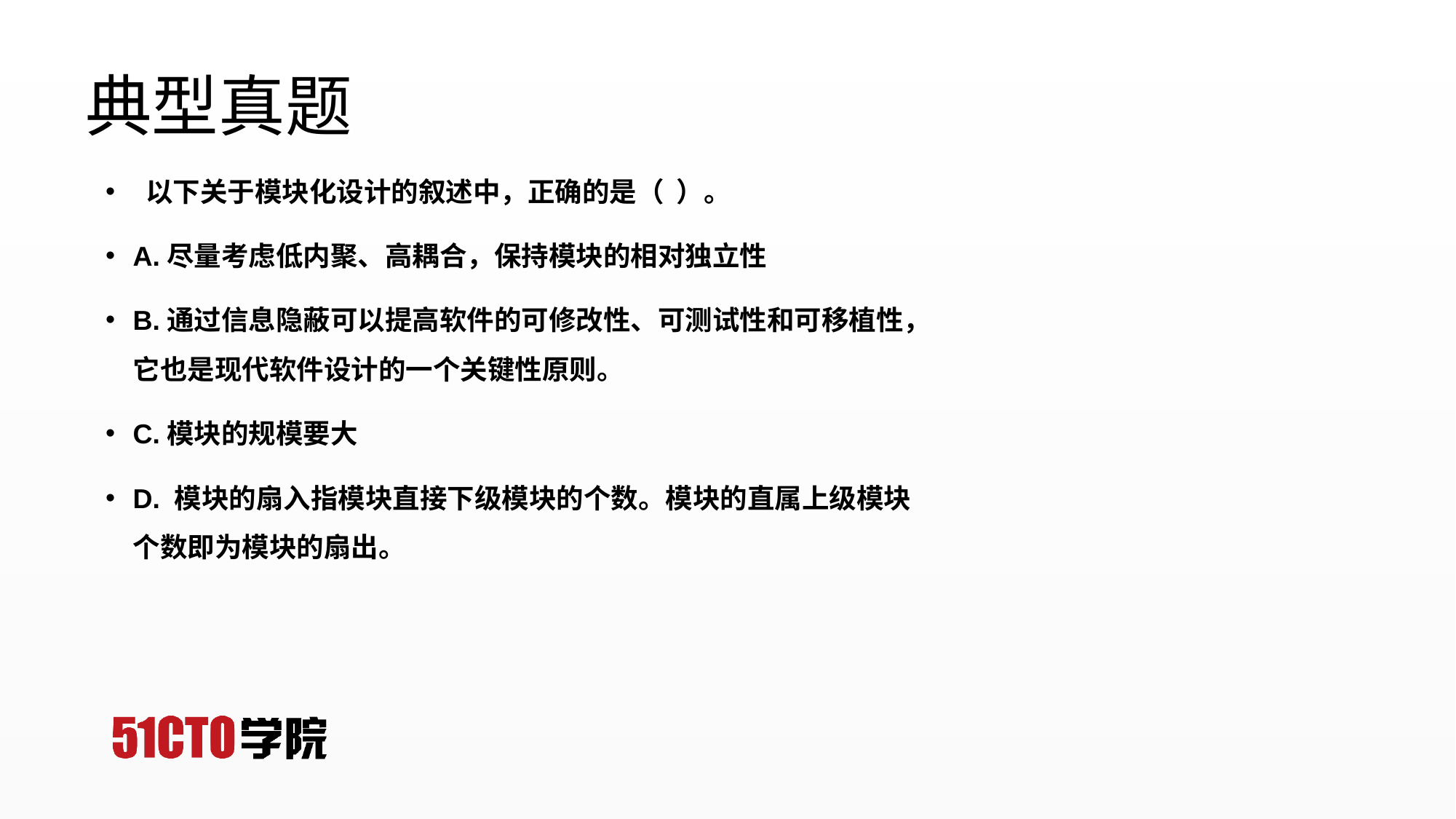

# 典型真题
 以下关于模块化设计的叙述中，正确的是（  ）。
A.尽量考虑低内聚、高耦合，保持模块的相对独立性
B.通过信息隐蔽可以提高软件的可修改性、可测试性和可移植性，它也是现代软件设计的一个关键性原则。
C.模块的规模要大
D. 模块的扇入指模块直接下级模块的个数。模块的直属上级模块个数即为模块的扇出。